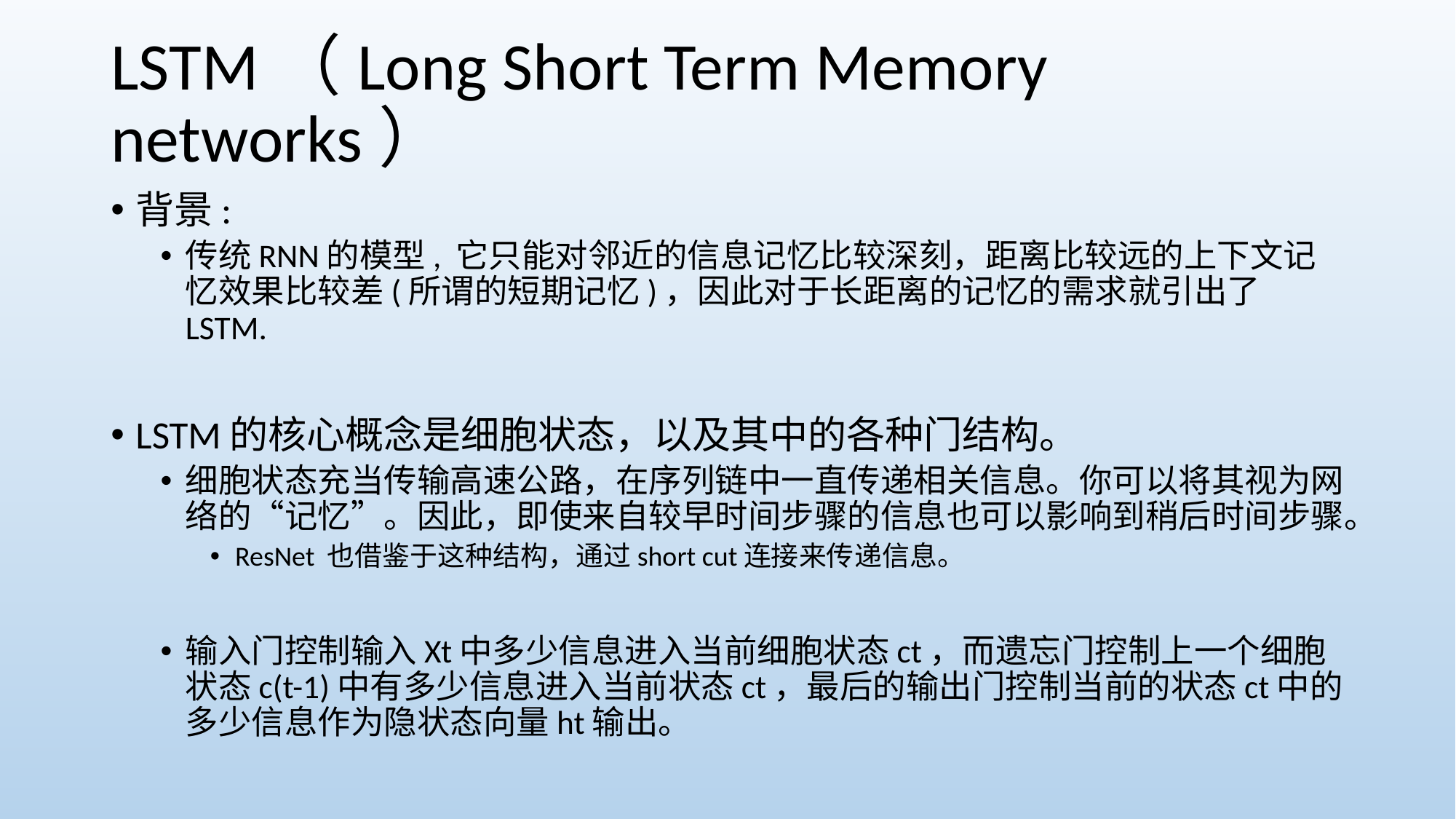

# LSTM（Long Short Term Memory networks）
背景:
传统RNN的模型, 它只能对邻近的信息记忆比较深刻，距离比较远的上下文记忆效果比较差(所谓的短期记忆)，因此对于长距离的记忆的需求就引出了LSTM.

LSTM的核心概念是细胞状态，以及其中的各种门结构。
细胞状态充当传输高速公路，在序列链中一直传递相关信息。你可以将其视为网络的“记忆”。因此，即使来自较早时间步骤的信息也可以影响到稍后时间步骤。
ResNet 也借鉴于这种结构，通过short cut连接来传递信息。

输入门控制输入Xt中多少信息进入当前细胞状态ct，而遗忘门控制上一个细胞状态c(t-1)中有多少信息进入当前状态ct，最后的输出门控制当前的状态ct中的多少信息作为隐状态向量ht输出。